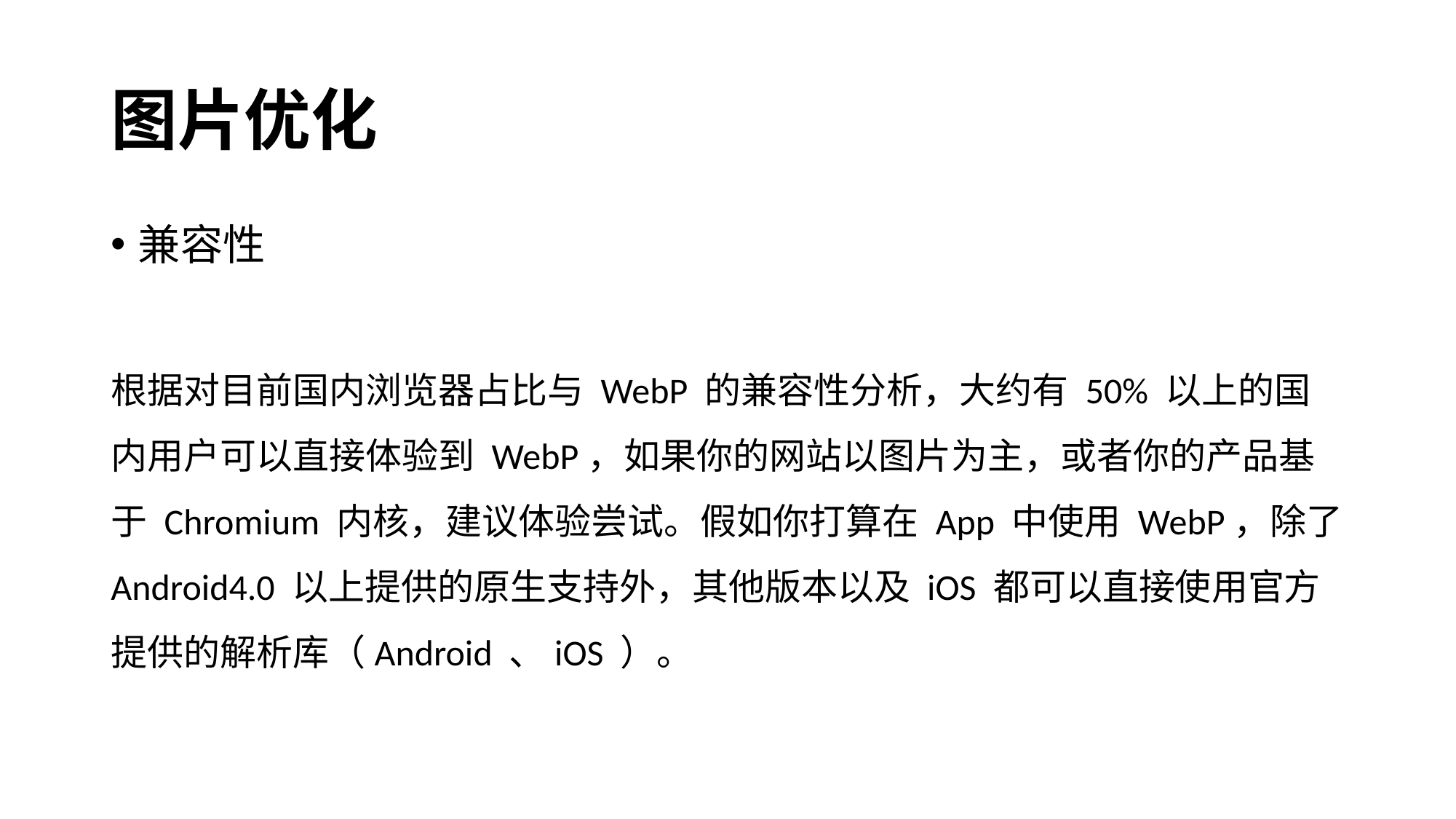

# 图片优化
兼容性

根据对目前国内浏览器占比与 WebP 的兼容性分析，大约有 50% 以上的国内用户可以直接体验到 WebP，如果你的网站以图片为主，或者你的产品基于 Chromium 内核，建议体验尝试。假如你打算在 App 中使用 WebP，除了 Android4.0 以上提供的原生支持外，其他版本以及 iOS 都可以直接使用官方提供的解析库（Android 、iOS ）。